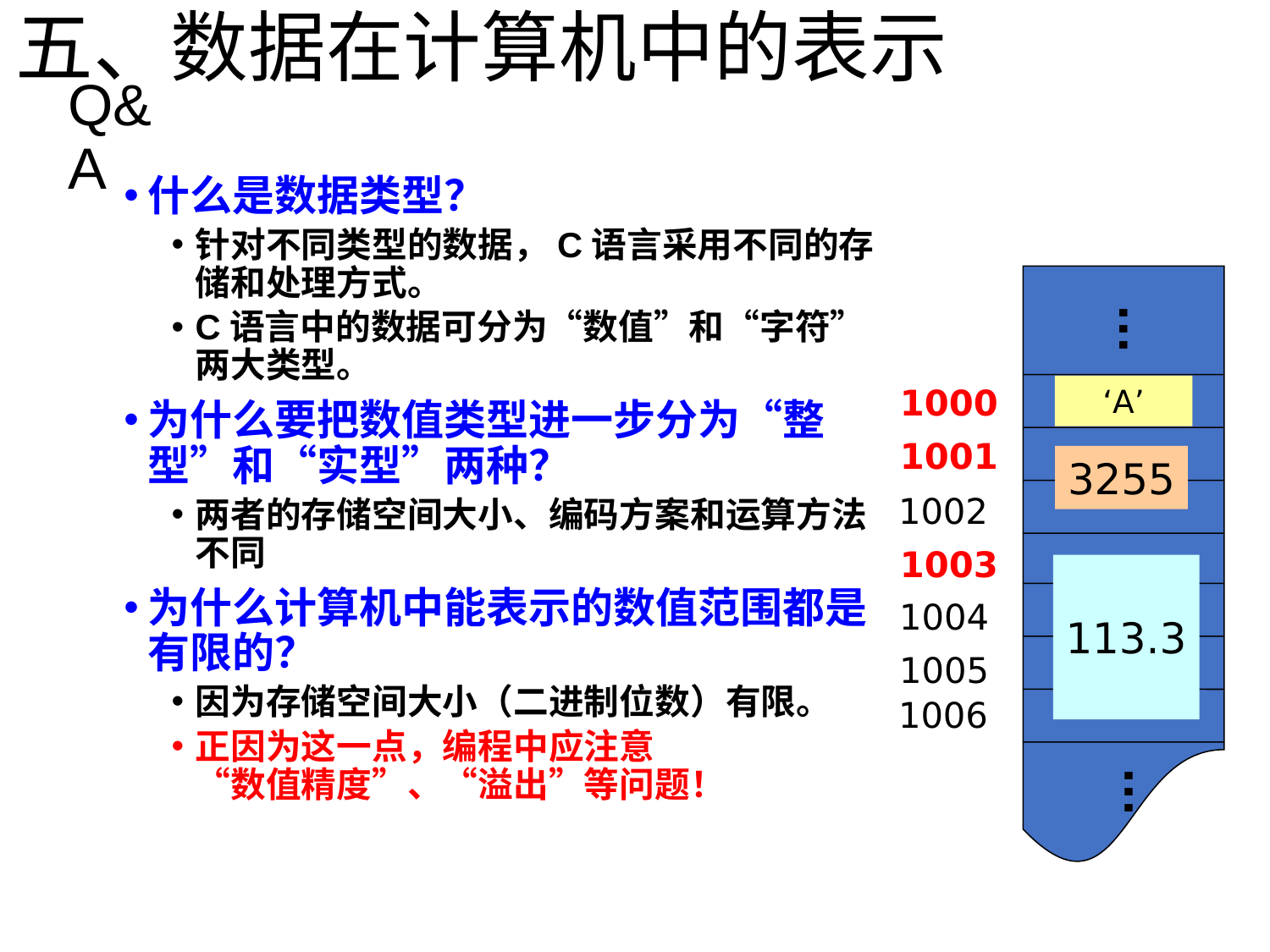

五、数据在计算机中的表示
# Q&A
什么是数据类型？
针对不同类型的数据，C语言采用不同的存储和处理方式。
C语言中的数据可分为“数值”和“字符”两大类型。
为什么要把数值类型进一步分为“整型”和“实型”两种？
两者的存储空间大小、编码方案和运算方法不同
为什么计算机中能表示的数值范围都是有限的？
因为存储空间大小（二进制位数）有限。
正因为这一点，编程中应注意
“数值精度”、“溢出”等问题！

...
1000

‘A’
1001

3255

1002

1003

113.3

1004

1005
1006

...